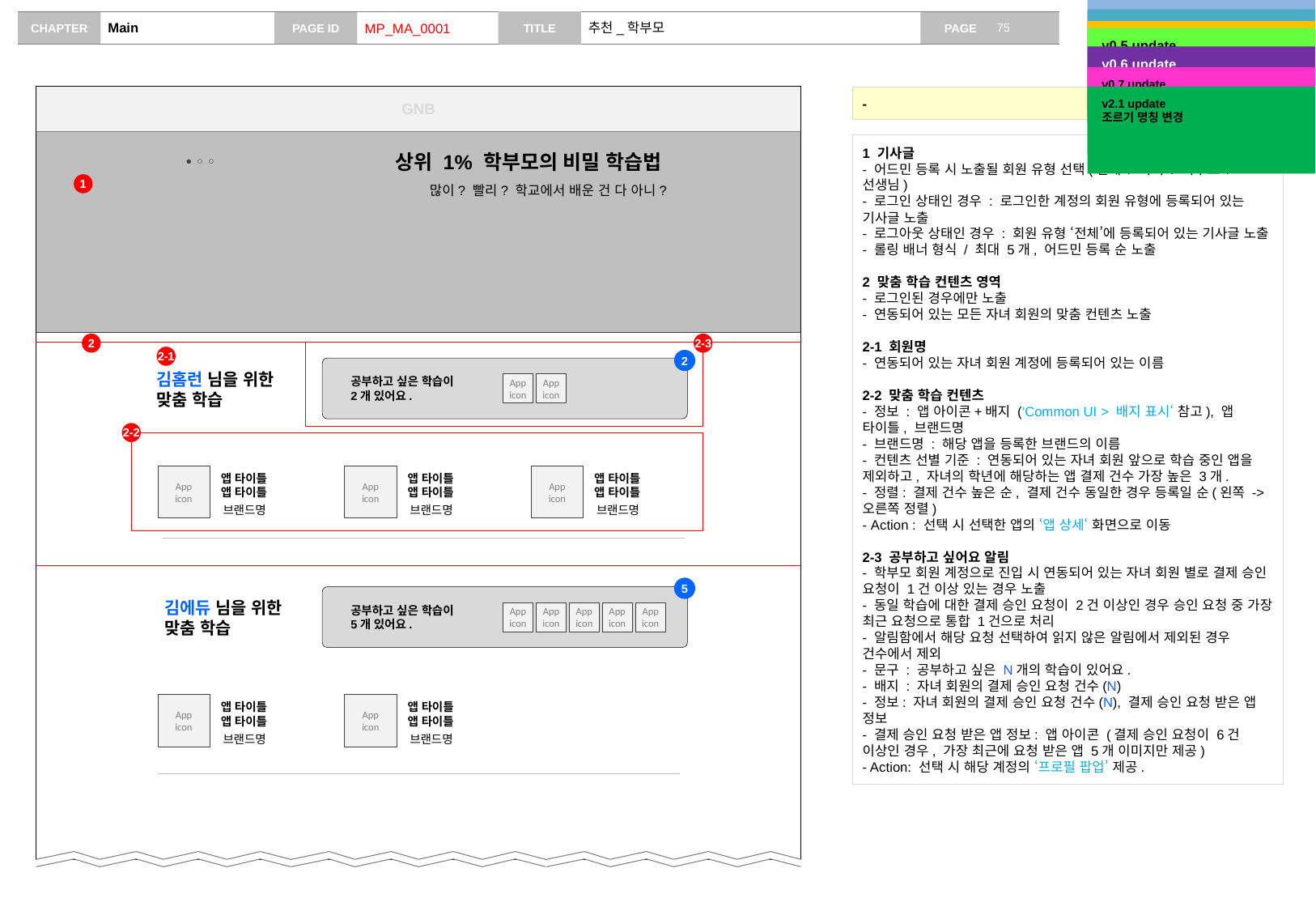

v0.2 update
컨셉 반영
v0.3 update
공부할래요 알림 정의 추가
# Main
MP_MA_0001
추천_학부모
v0.4 update
기사글 로그아웃 상태일 경우 추가
v0.5 update
맞춤 학습 컨텐츠 선별 기준 추가
v0.6 update
공부하고 싶은 학습이 있어요 ui 수정, 2-3 정의 수정
v0.7 update
2-2 배지 정의 추가
2-3 동일 학습에 대한 조르기 중복인 경우 통합 처리
GNB

v2.1 update
조르기 명칭 변경
-

상위 1% 학부모의 비밀 학습법
●○○
많이? 빨리? 학교에서 배운 건 다 아니?
1 기사글
- 어드민 등록 시 노출될 회원 유형 선택(전체 / 자녀 / 학부모 / 선생님)
- 로그인 상태인 경우 : 로그인한 계정의 회원 유형에 등록되어 있는 기사글 노출
- 로그아웃 상태인 경우 : 회원 유형 ‘전체’에 등록되어 있는 기사글 노출
- 롤링 배너 형식 / 최대 5개, 어드민 등록 순 노출

2 맞춤 학습 컨텐츠 영역
- 로그인된 경우에만 노출
- 연동되어 있는 모든 자녀 회원의 맞춤 컨텐츠 노출

2-1 회원명
- 연동되어 있는 자녀 회원 계정에 등록되어 있는 이름

2-2 맞춤 학습 컨텐츠
- 정보 : 앱 아이콘+배지 (‘Common UI > 배지 표시‘ 참고), 앱 타이틀, 브랜드명
- 브랜드명 : 해당 앱을 등록한 브랜드의 이름
- 컨텐츠 선별 기준 : 연동되어 있는 자녀 회원 앞으로 학습 중인 앱을 제외하고, 자녀의 학년에 해당하는 앱 결제 건수 가장 높은 3개.
- 정렬: 결제 건수 높은 순, 결제 건수 동일한 경우 등록일 순(왼쪽 -> 오른쪽 정렬)
- Action : 선택 시 선택한 앱의 ‘앱 상세‘ 화면으로 이동

2-3 공부하고 싶어요 알림
- 학부모 회원 계정으로 진입 시 연동되어 있는 자녀 회원 별로 결제 승인 요청이 1건 이상 있는 경우 노출
- 동일 학습에 대한 결제 승인 요청이 2건 이상인 경우 승인 요청 중 가장 최근 요청으로 통합 1건으로 처리
- 알림함에서 해당 요청 선택하여 읽지 않은 알림에서 제외된 경우 건수에서 제외
- 문구 : 공부하고 싶은 N개의 학습이 있어요.
- 배지 : 자녀 회원의 결제 승인 요청 건수(N)
- 정보: 자녀 회원의 결제 승인 요청 건수(N), 결제 승인 요청 받은 앱 정보
- 결제 승인 요청 받은 앱 정보: 앱 아이콘 (결제 승인 요청이 6건 이상인 경우, 가장 최근에 요청 받은 앱 5개 이미지만 제공)
- Action: 선택 시 해당 계정의 ‘프로필 팝업’ 제공.
1
2
2-3

2-1
2

App
icon
App
icon
공부하고 싶은 학습이
2개 있어요.
김홈런 님을 위한
맞춤 학습
2-2

App
icon
앱 타이틀
앱 타이틀
브랜드명
App
icon
앱 타이틀
앱 타이틀
브랜드명
App
icon
앱 타이틀
앱 타이틀
브랜드명
5

App
icon
App
icon
App
icon
App
icon
App
icon
공부하고 싶은 학습이
5개 있어요.
김에듀 님을 위한
맞춤 학습
App
icon
App
icon
앱 타이틀
앱 타이틀
브랜드명
앱 타이틀
앱 타이틀
브랜드명